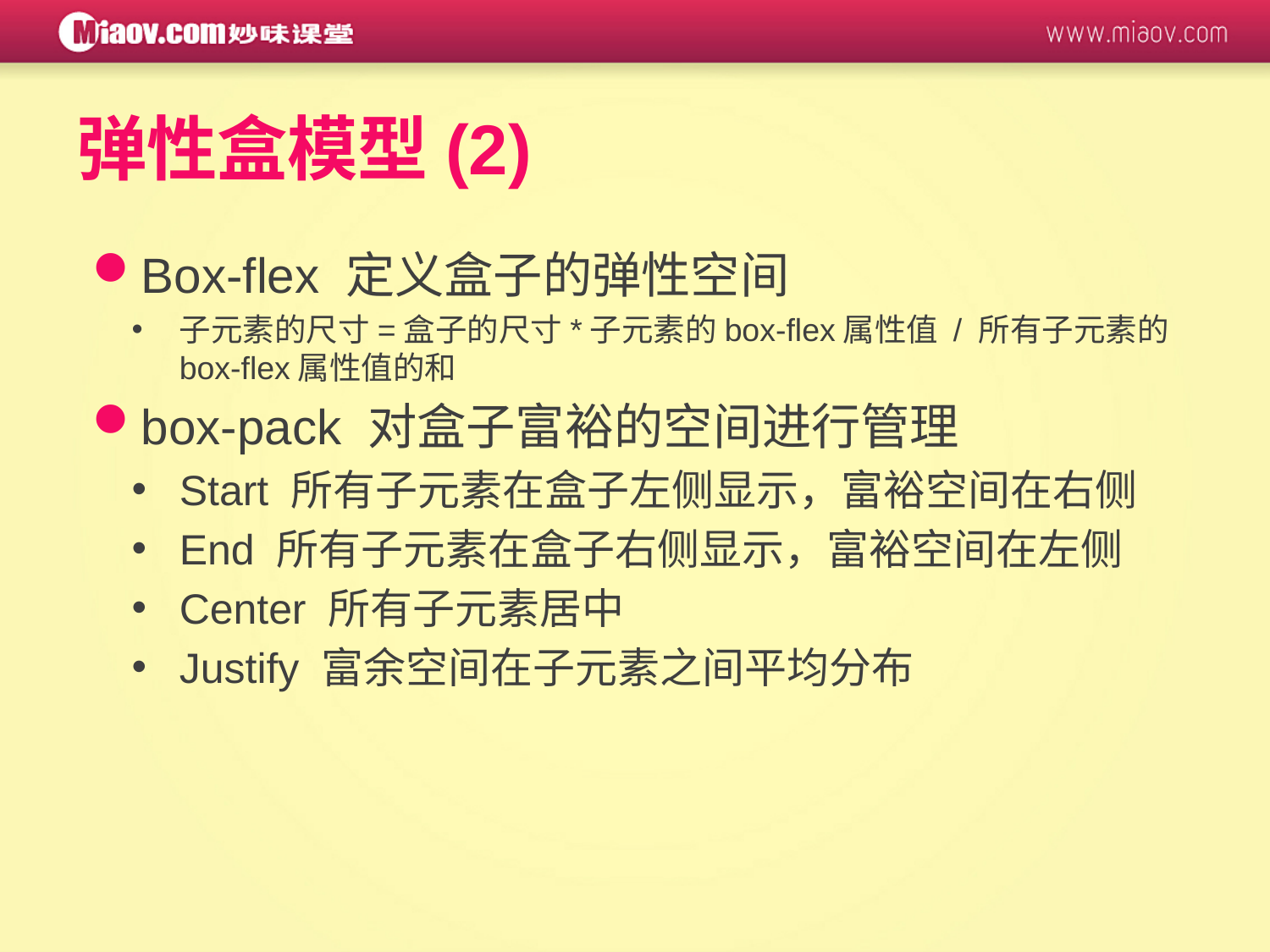

# 弹性盒模型(2)
Box-flex 定义盒子的弹性空间
子元素的尺寸=盒子的尺寸*子元素的box-flex属性值 / 所有子元素的box-flex属性值的和
box-pack 对盒子富裕的空间进行管理
Start 所有子元素在盒子左侧显示，富裕空间在右侧
End 所有子元素在盒子右侧显示，富裕空间在左侧
Center 所有子元素居中
Justify 富余空间在子元素之间平均分布